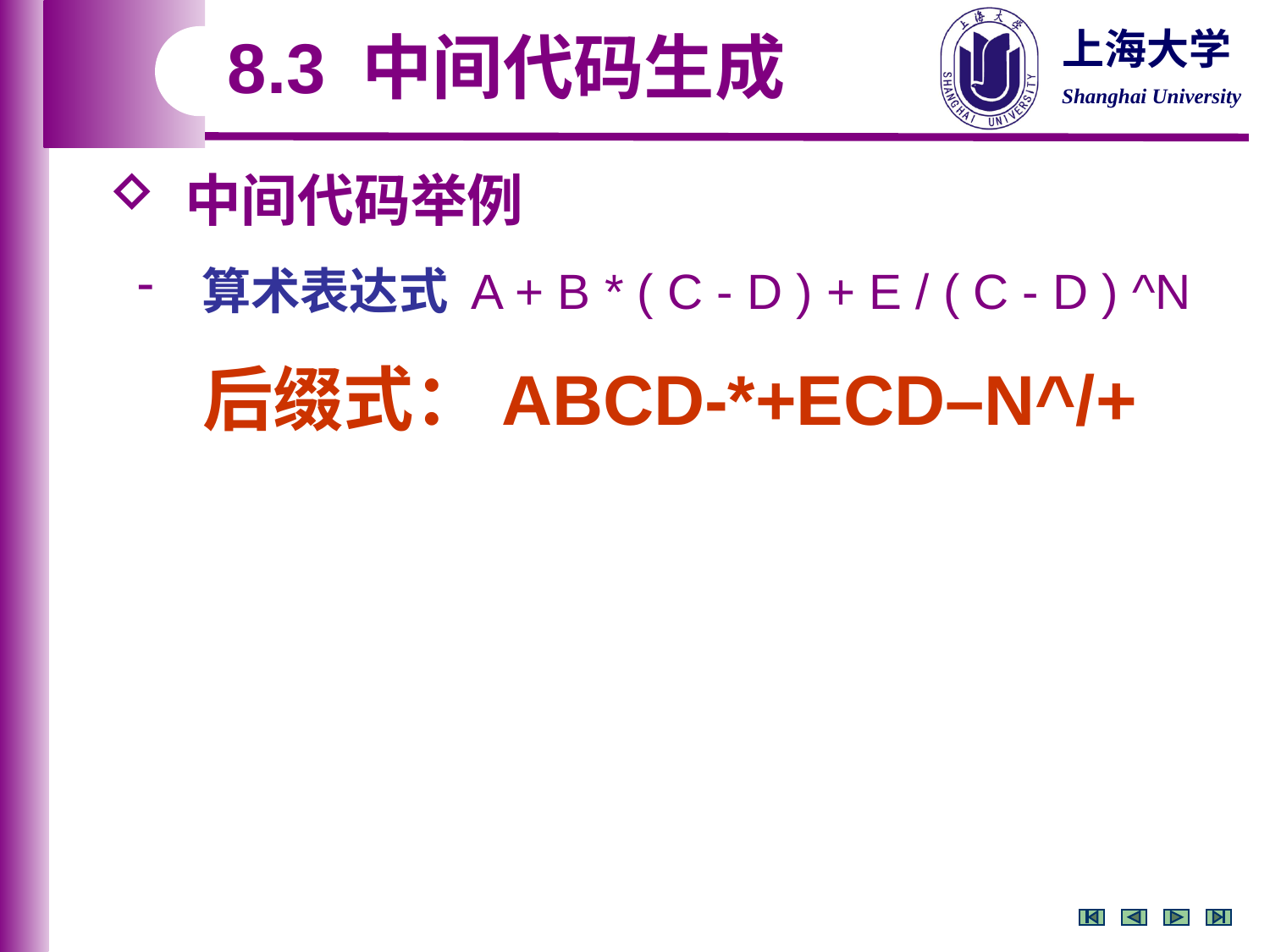

8.3 中间代码生成
 中间代码举例
  算术表达式 A + B * ( C - D ) + E / ( C - D ) ^N

   后缀式：ABCD-*+ECD–N^/+